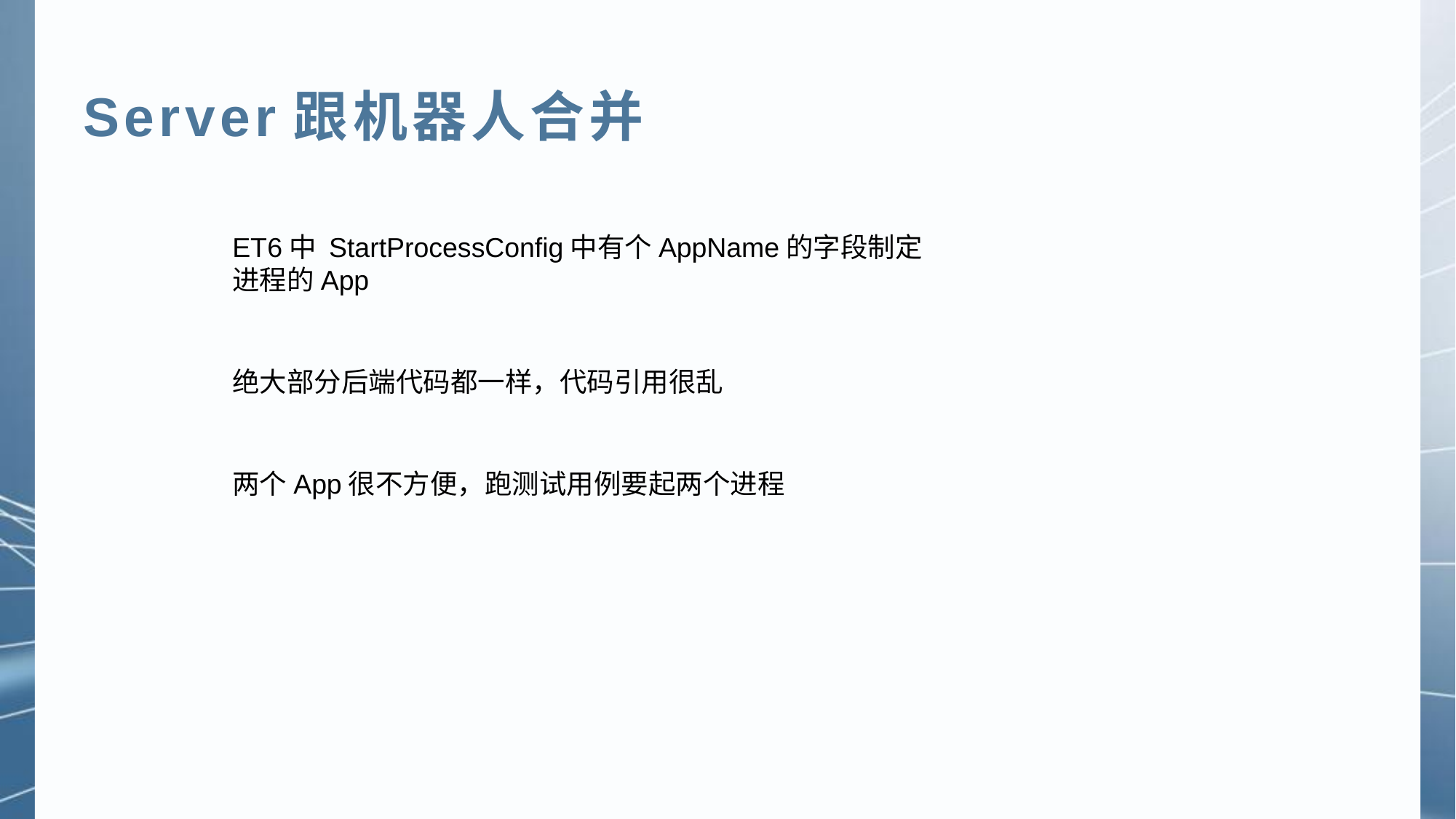

Server跟机器人合并
ET6中 StartProcessConfig中有个AppName的字段制定进程的App
绝大部分后端代码都一样，代码引用很乱
两个App很不方便，跑测试用例要起两个进程